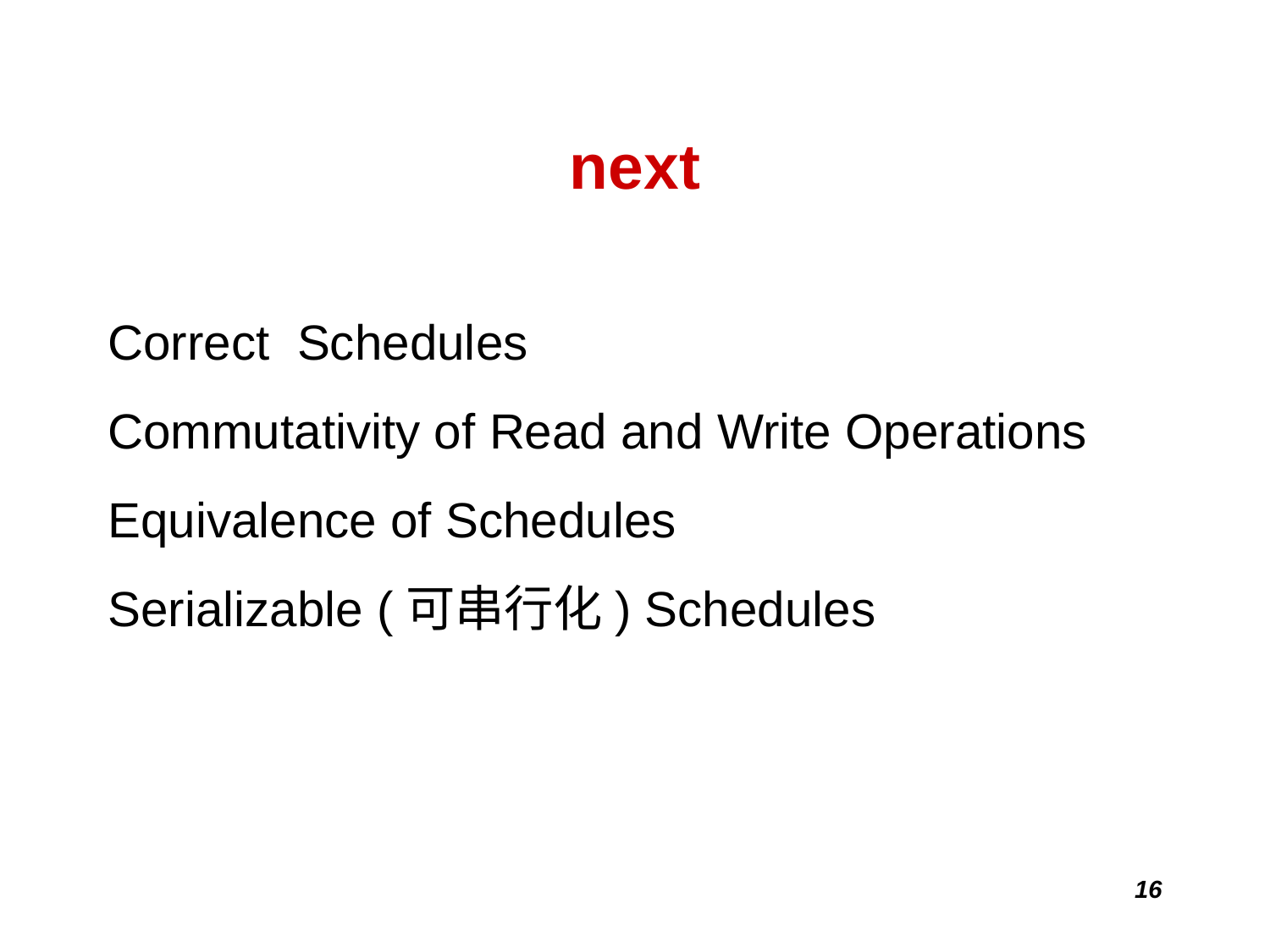

# next
Correct  Schedules
Commutativity of Read and Write Operations
Equivalence of Schedules
Serializable (可串行化) Schedules
16